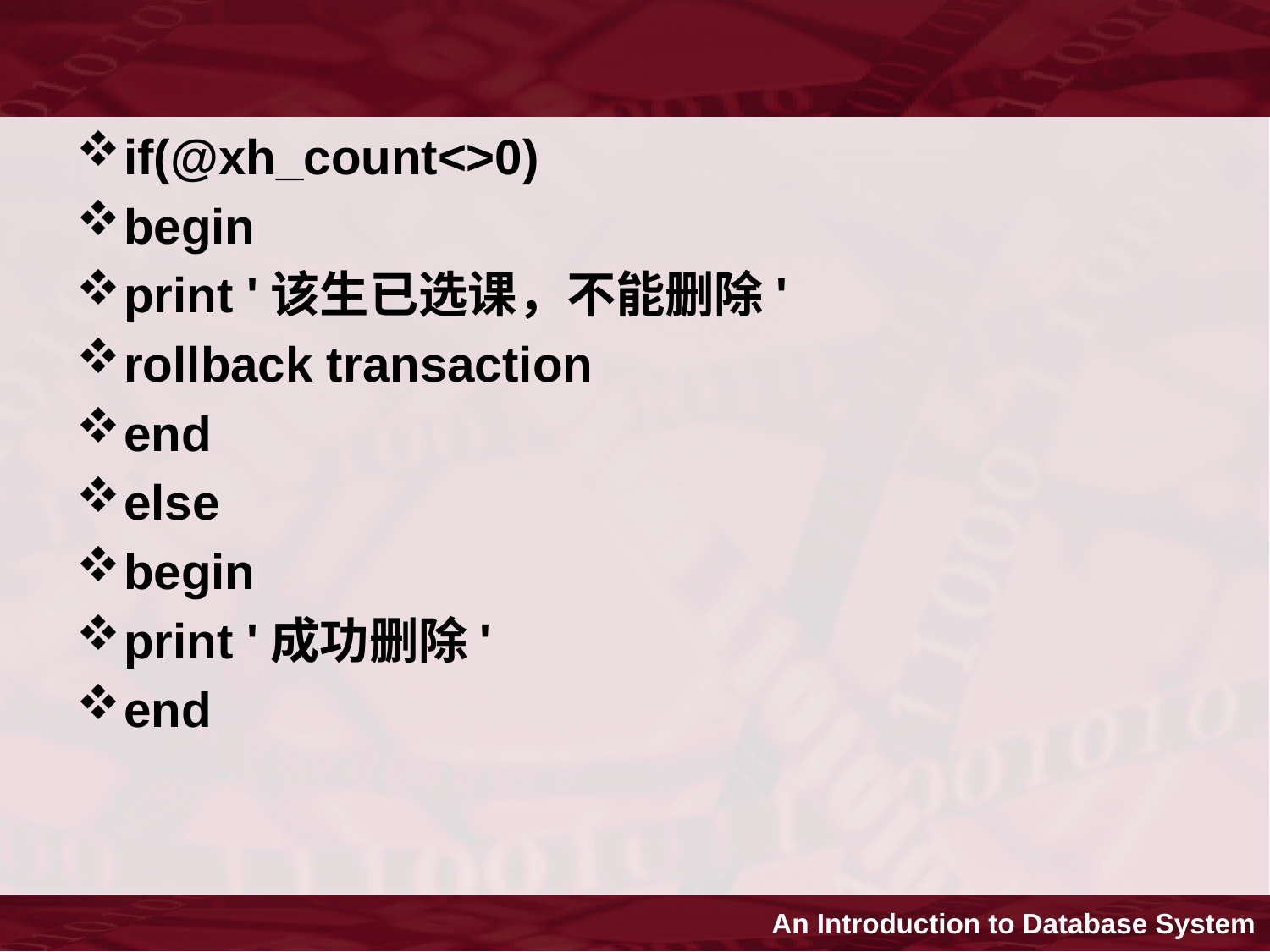

if(@xh_count<>0)
begin
print '该生已选课，不能删除'
rollback transaction
end
else
begin
print '成功删除'
end